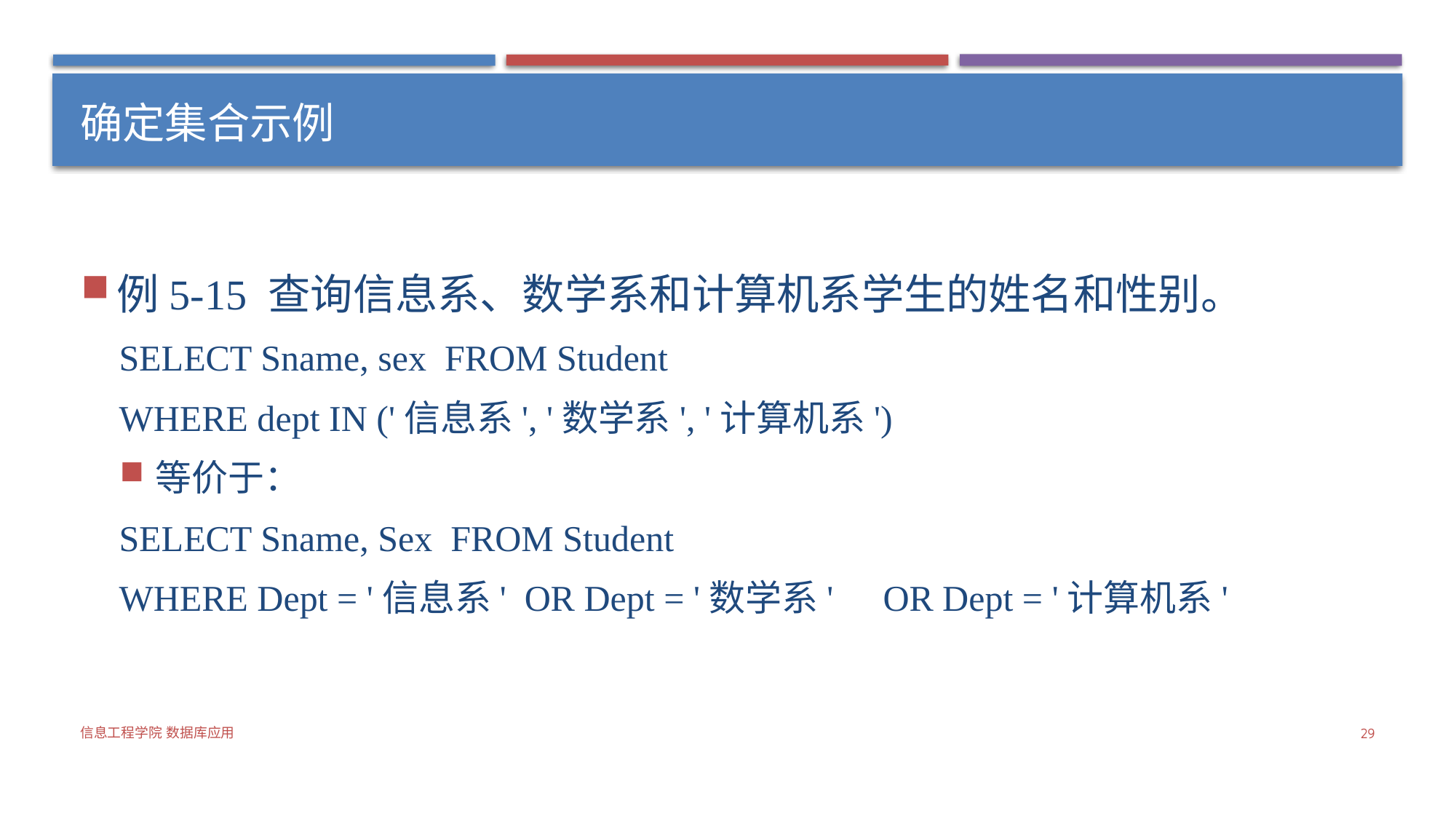

# 确定集合示例
例5-15 查询信息系、数学系和计算机系学生的姓名和性别。
SELECT Sname, sex  FROM Student
WHERE dept IN ('信息系', '数学系', '计算机系')
等价于：
SELECT Sname, Sex  FROM Student
WHERE Dept = '信息系'  OR Dept = '数学系' 	OR Dept = '计算机系'
信息工程学院 数据库应用
29